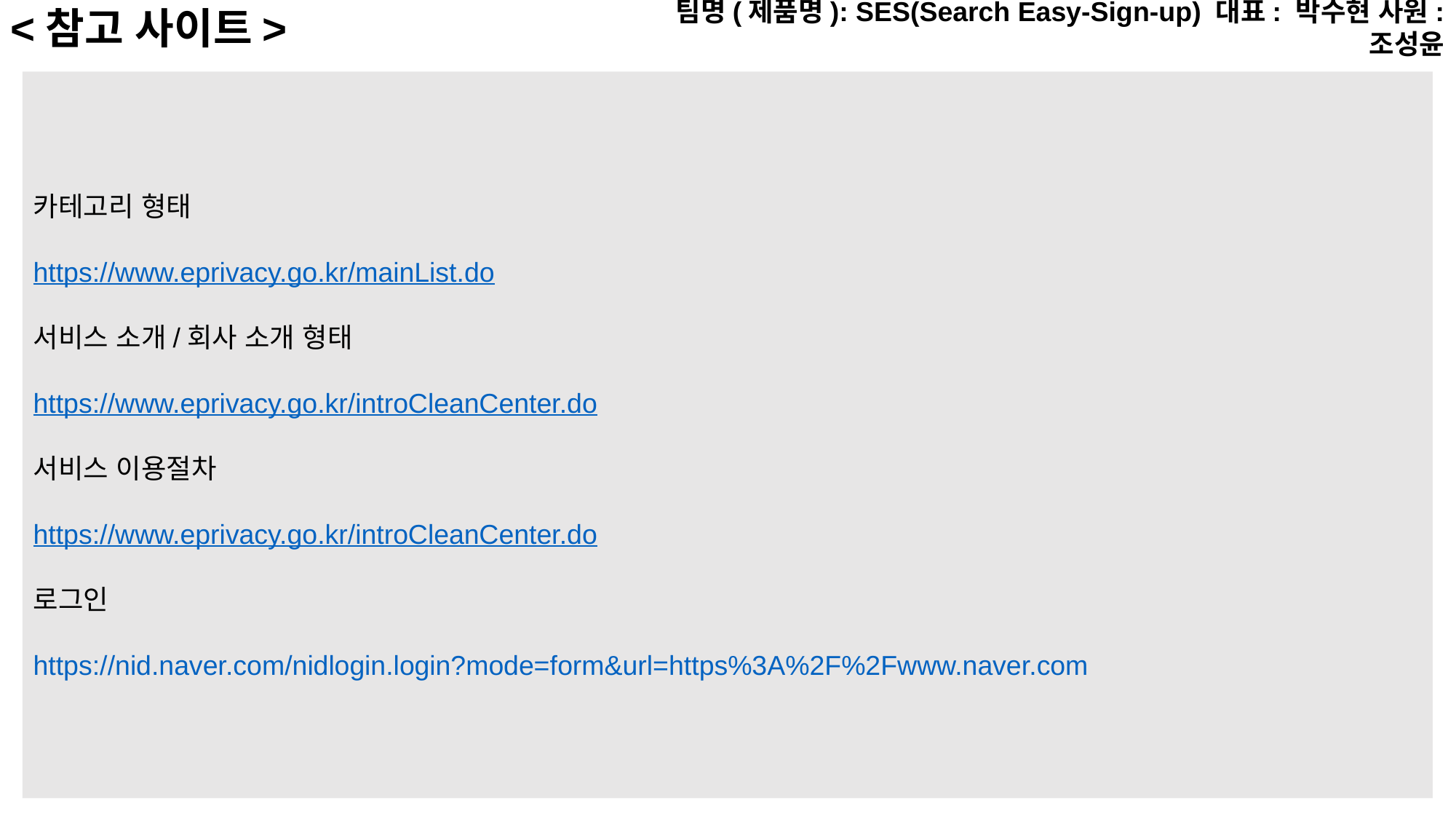

<참고 사이트>
팀명(제품명): SES(Search Easy-Sign-up) 대표: 박수현 사원: 조성윤
카테고리 형태
https://www.eprivacy.go.kr/mainList.do

서비스 소개/회사 소개 형태
https://www.eprivacy.go.kr/introCleanCenter.do

서비스 이용절차
https://www.eprivacy.go.kr/introCleanCenter.do

로그인
https://nid.naver.com/nidlogin.login?mode=form&url=https%3A%2F%2Fwww.naver.com